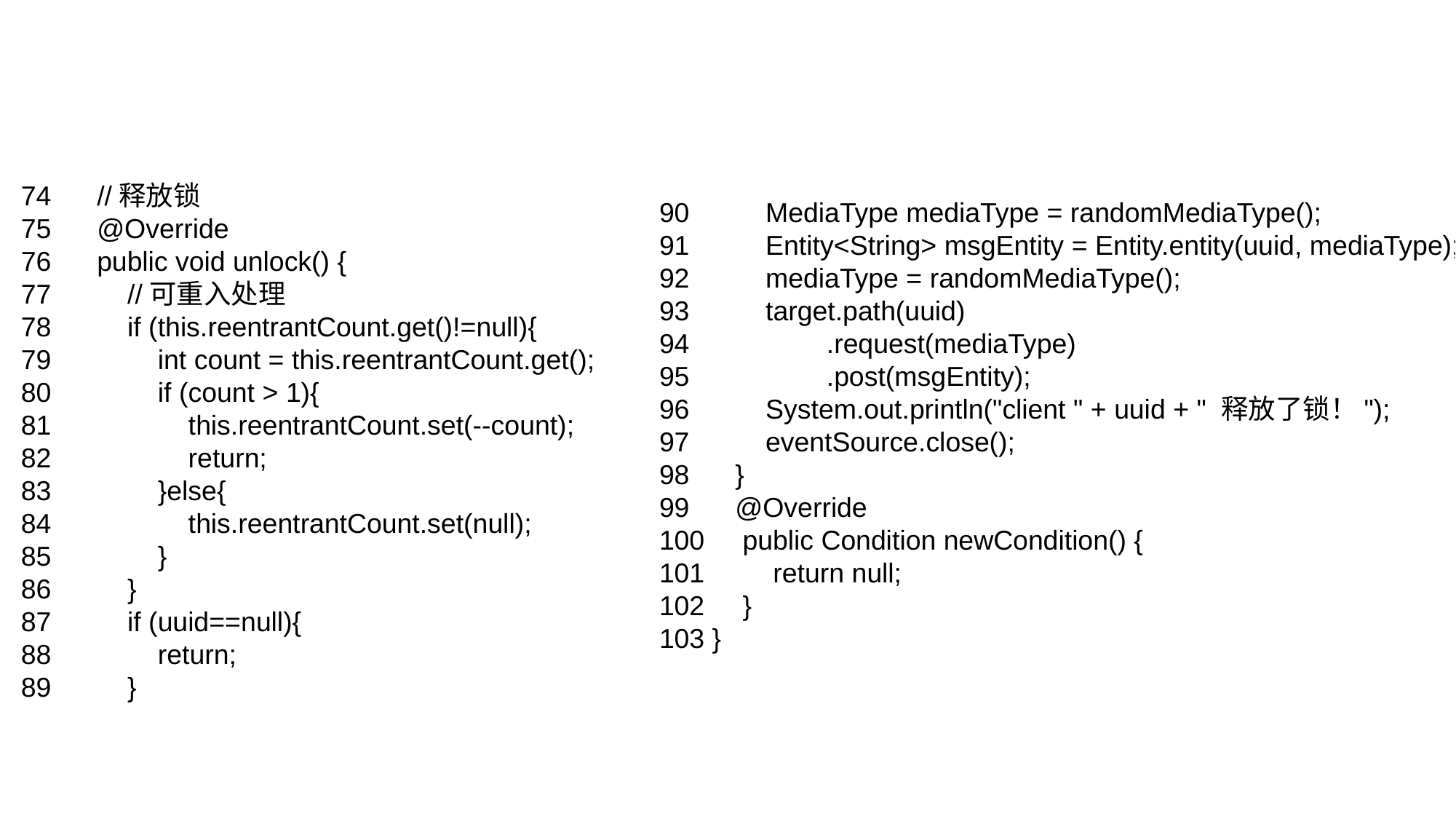

74      //释放锁
75      @Override
76      public void unlock() {
77          //可重入处理
78          if (this.reentrantCount.get()!=null){
79              int count = this.reentrantCount.get();
80              if (count > 1){
81                  this.reentrantCount.set(--count);
82                  return;
83              }else{
84                  this.reentrantCount.set(null);
85              }
86          }
87          if (uuid==null){
88              return;
89          }
90          MediaType mediaType = randomMediaType();
91          Entity<String> msgEntity = Entity.entity(uuid, mediaType);
92          mediaType = randomMediaType();
93          target.path(uuid)
94                  .request(mediaType)
95                  .post(msgEntity);
96          System.out.println("client " + uuid + " 释放了锁！");
97          eventSource.close();
98      }
99      @Override
100     public Condition newCondition() {
101         return null;
102     }
103 }